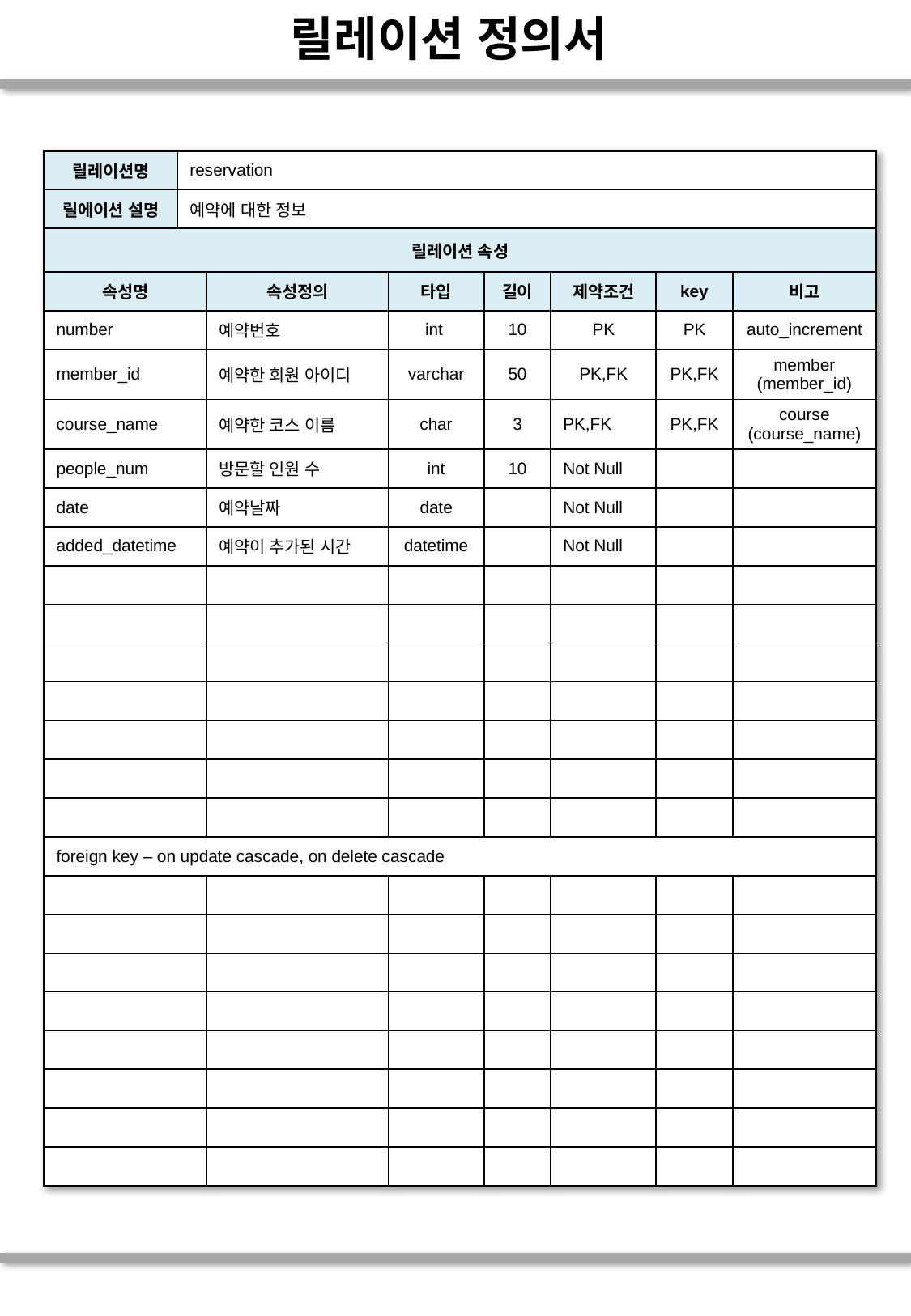

# 릴레이션 정의서
| 릴레이션명 | reservation |  |  |  |  |  |  |
| --- | --- | --- | --- | --- | --- | --- | --- |
| 릴에이션 설명 | 예약에 대한 정보 |  |  |  |  |  |  |
| 릴레이션 속성 |  |  |  |  |  |  |  |
| 속성명 | 속성정의 | 속성정의 | 타입 | 길이 | 제약조건 | key | 비고 |
| number | 요리사 아이디 | 예약번호 | int | 10 | PK | PK | auto\_increment |
| member\_id | 요리사 번호 | 예약한 회원 아이디 | varchar | 50 | PK,FK | PK,FK | member (member\_id) |
| course\_name | 요리사 등급 | 예약한 코스 이름 | char | 3 | PK,FK | PK,FK | course (course\_name) |
| people\_num | 요리사 경력 | 방문할 인원 수 | int | 10 | Not Null |  |  |
| date |  | 예약날짜 | date |  | Not Null |  |  |
| added\_datetime |  | 예약이 추가된 시간 | datetime |  | Not Null |  |  |
|  |  |  |  |  |  |  |  |
|  |  |  |  |  |  |  |  |
|  |  |  |  |  |  |  |  |
|  |  |  |  |  |  |  |  |
|  |  |  |  |  |  |  |  |
|  |  |  |  |  |  |  |  |
|  |  |  |  |  |  |  |  |
| foreign key – on update cascade, on delete cascade |  |  |  |  |  |  |  |
|  |  |  |  |  |  |  |  |
|  |  |  |  |  |  |  |  |
|  |  |  |  |  |  |  |  |
|  |  |  |  |  |  |  |  |
|  |  |  |  |  |  |  |  |
|  |  |  |  |  |  |  |  |
|  |  |  |  |  |  |  |  |
|  |  |  |  |  |  |  |  |